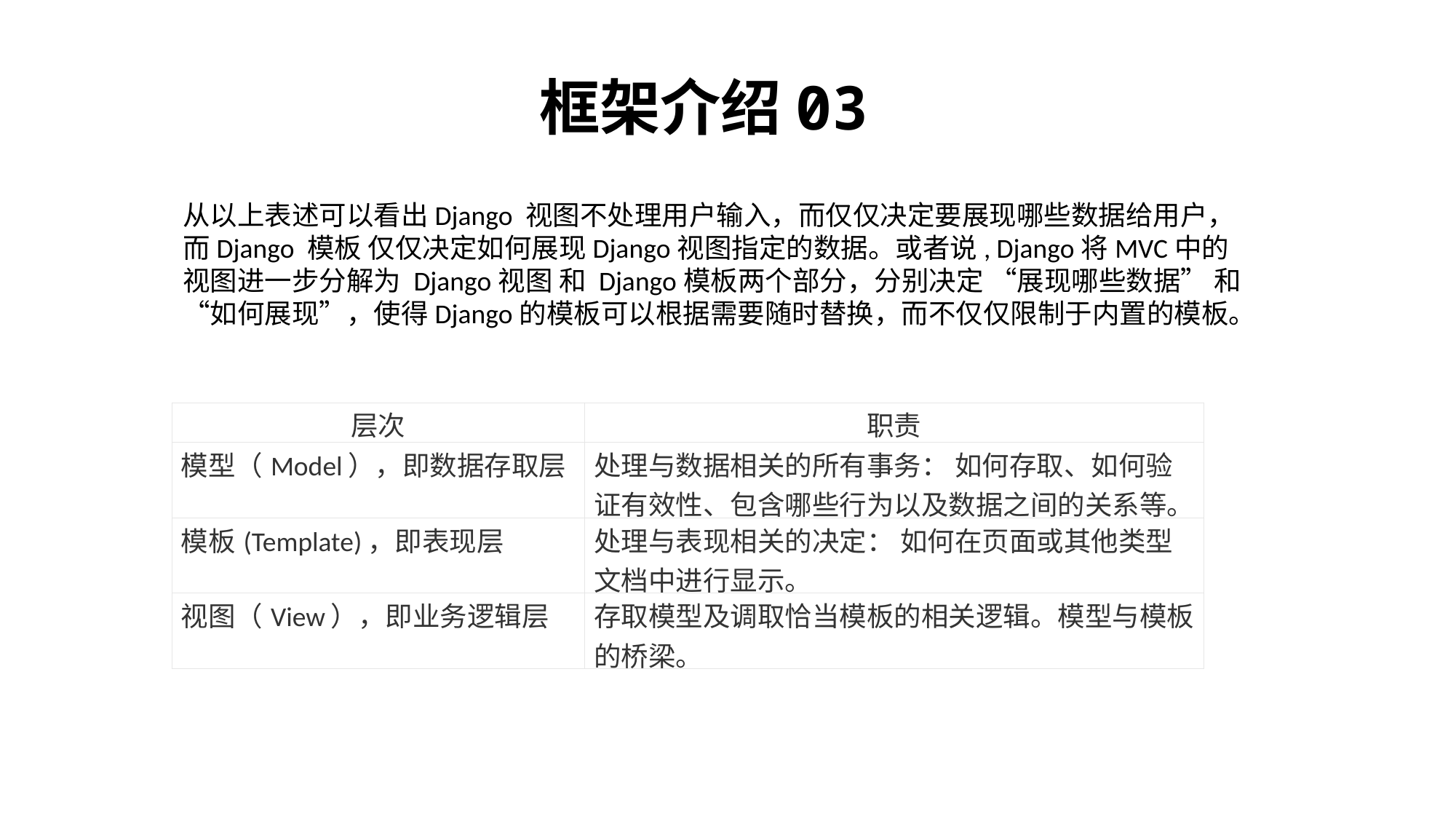

框架介绍03
从以上表述可以看出Django 视图不处理用户输入，而仅仅决定要展现哪些数据给用户，而Django 模板 仅仅决定如何展现Django视图指定的数据。或者说, Django将MVC中的视图进一步分解为 Django视图 和 Django模板两个部分，分别决定 “展现哪些数据” 和 “如何展现”，使得Django的模板可以根据需要随时替换，而不仅仅限制于内置的模板。
| 层次 | 职责 |
| --- | --- |
| 模型（Model），即数据存取层 | 处理与数据相关的所有事务： 如何存取、如何验证有效性、包含哪些行为以及数据之间的关系等。 |
| 模板(Template)，即表现层 | 处理与表现相关的决定： 如何在页面或其他类型文档中进行显示。 |
| 视图（View），即业务逻辑层 | 存取模型及调取恰当模板的相关逻辑。模型与模板的桥梁。 |